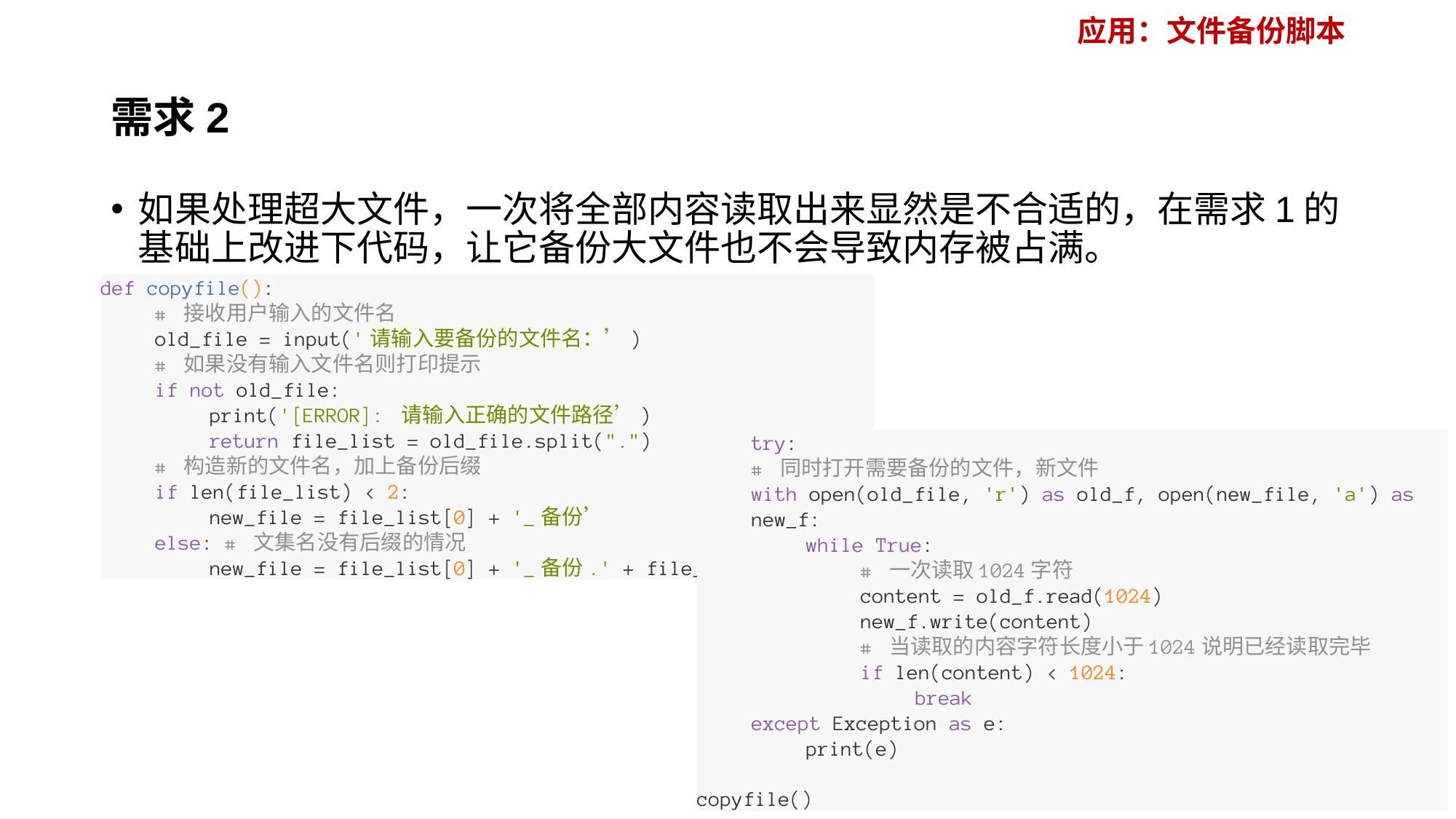

应用：文件备份脚本
# 需求2
如果处理超大文件，一次将全部内容读取出来显然是不合适的，在需求1的基础上改进下代码，让它备份大文件也不会导致内存被占满。

def copyfile():
# 接收用户输入的文件名
old_file = input('请输入要备份的文件名：’)
# 如果没有输入文件名则打印提示
if not old_file:
print('[ERROR]: 请输入正确的文件路径’)
return file_list = old_file.split(".")
# 构造新的文件名，加上备份后缀
if len(file_list) < 2:
new_file = file_list[0] + '_备份’
else: # 文集名没有后缀的情况
new_file = file_list[0] + '_备份.' + file_list[1]
try:
# 同时打开需要备份的文件，新文件
with open(old_file, 'r') as old_f, open(new_file, 'a') as new_f:
while True:
# 一次读取1024字符
content = old_f.read(1024)
new_f.write(content)
# 当读取的内容字符长度小于1024说明已经读取完毕
if len(content) < 1024:
break
except Exception as e:
print(e)

copyfile()